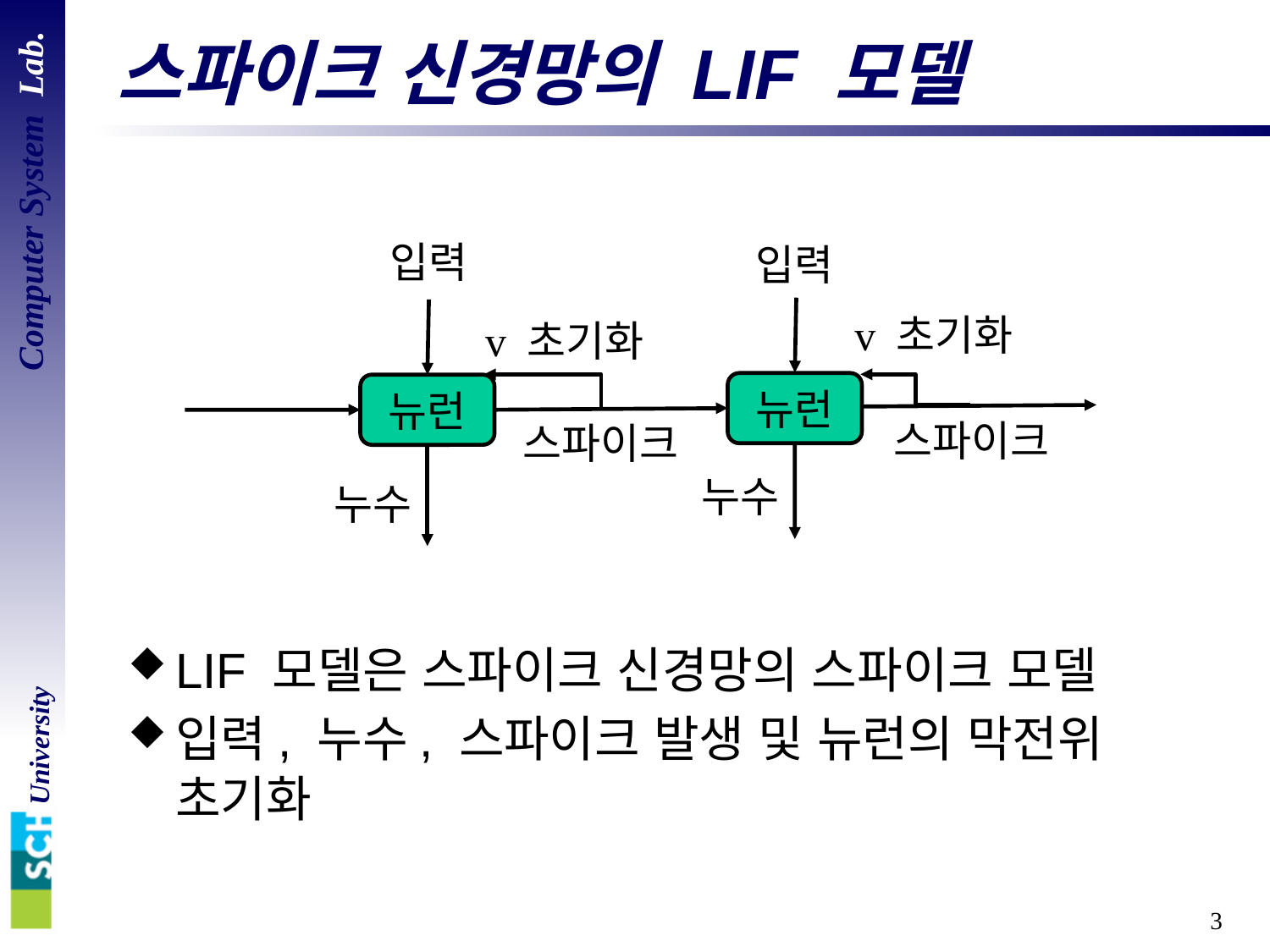

# 스파이크 신경망의 LIF 모델
입력
입력
v 초기화
v 초기화
뉴런
뉴런
스파이크
스파이크
누수
누수
LIF 모델은 스파이크 신경망의 스파이크 모델
입력, 누수, 스파이크 발생 및 뉴런의 막전위
초기화